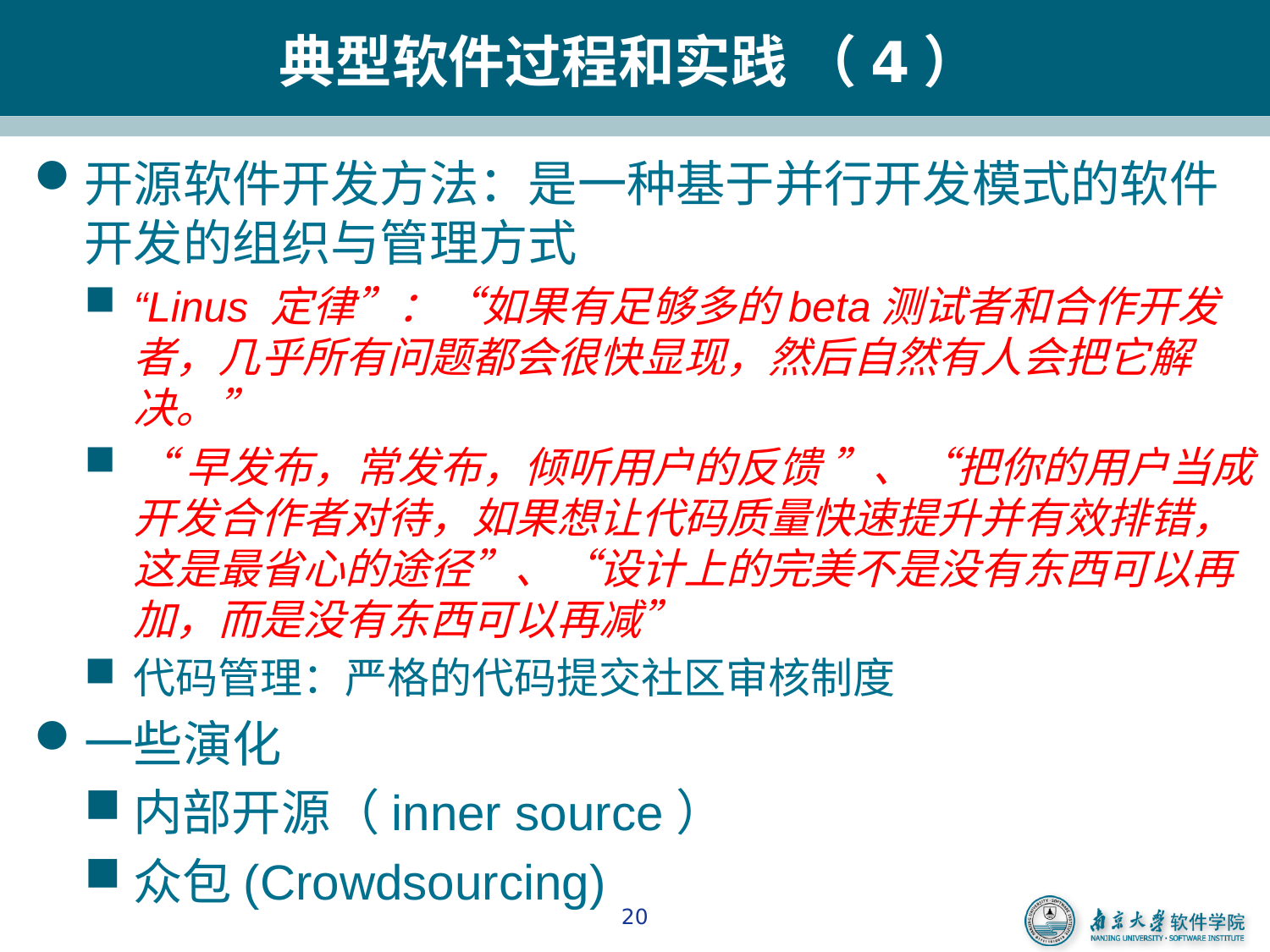

# 典型软件过程和实践 （4）
开源软件开发方法：是一种基于并行开发模式的软件开发的组织与管理方式
“Linus 定律”：“如果有足够多的beta测试者和合作开发者，几乎所有问题都会很快显现，然后自然有人会把它解决。”
“早发布，常发布，倾听用户的反馈 ”、“把你的用户当成开发合作者对待，如果想让代码质量快速提升并有效排错，这是最省心的途径”、“设计上的完美不是没有东西可以再加，而是没有东西可以再减”
代码管理：严格的代码提交社区审核制度
一些演化
内部开源（inner source）
众包(Crowdsourcing)

20